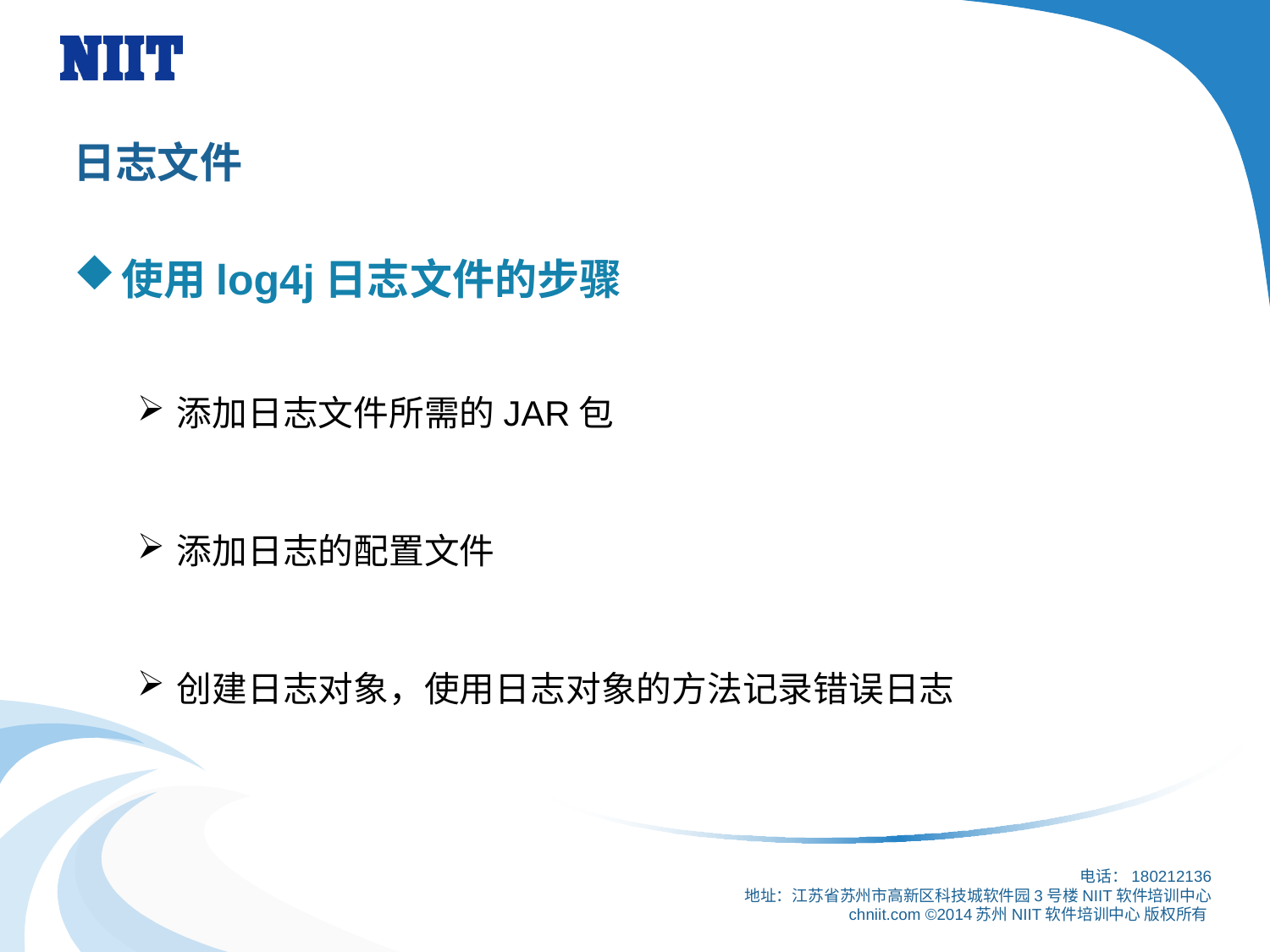

# 日志文件
使用log4j日志文件的步骤

添加日志文件所需的JAR包

添加日志的配置文件

创建日志对象，使用日志对象的方法记录错误日志